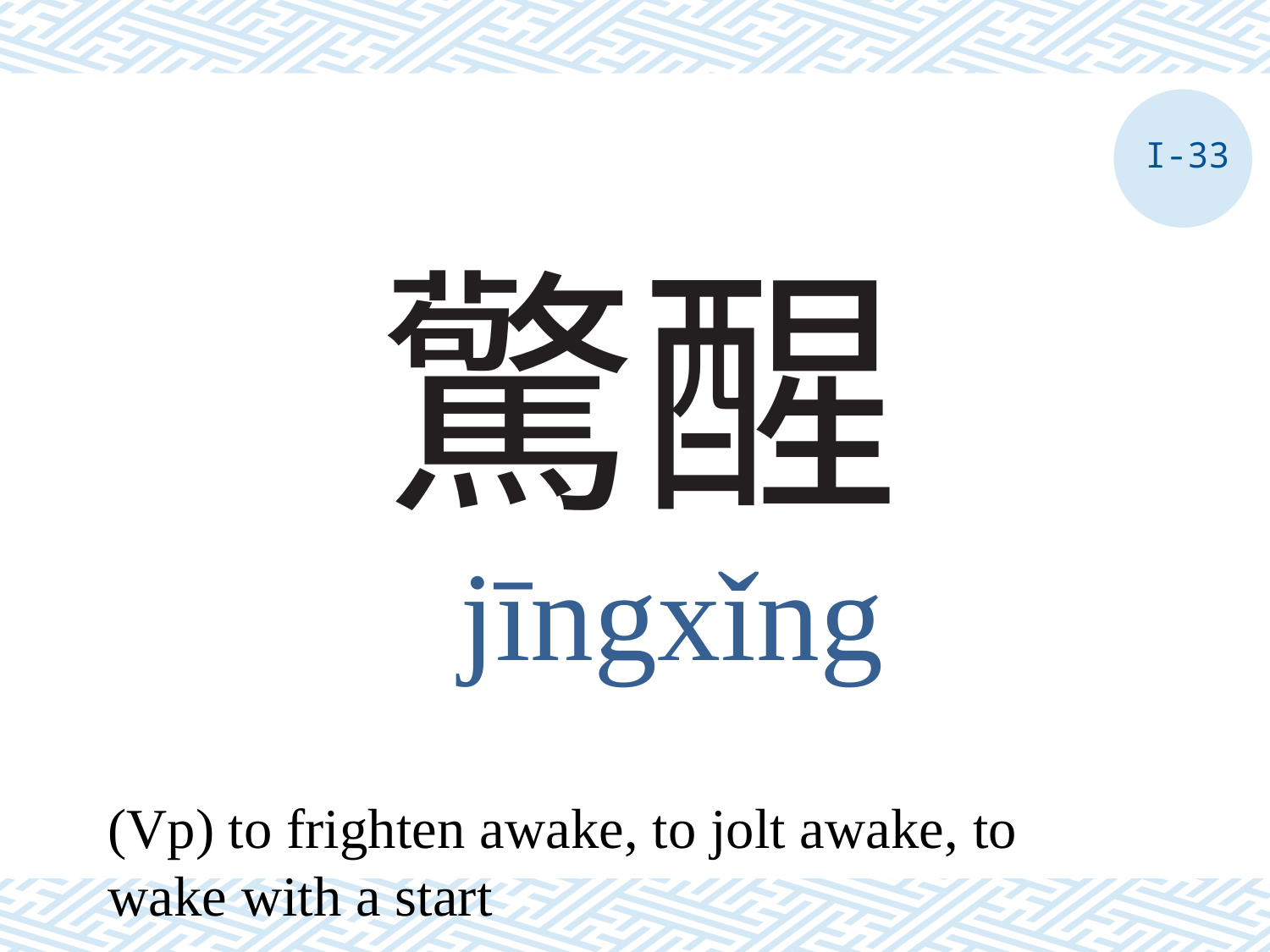

I-33

# 驚醒
jīngxǐng
(Vp) to frighten awake, to jolt awake, to wake with a start